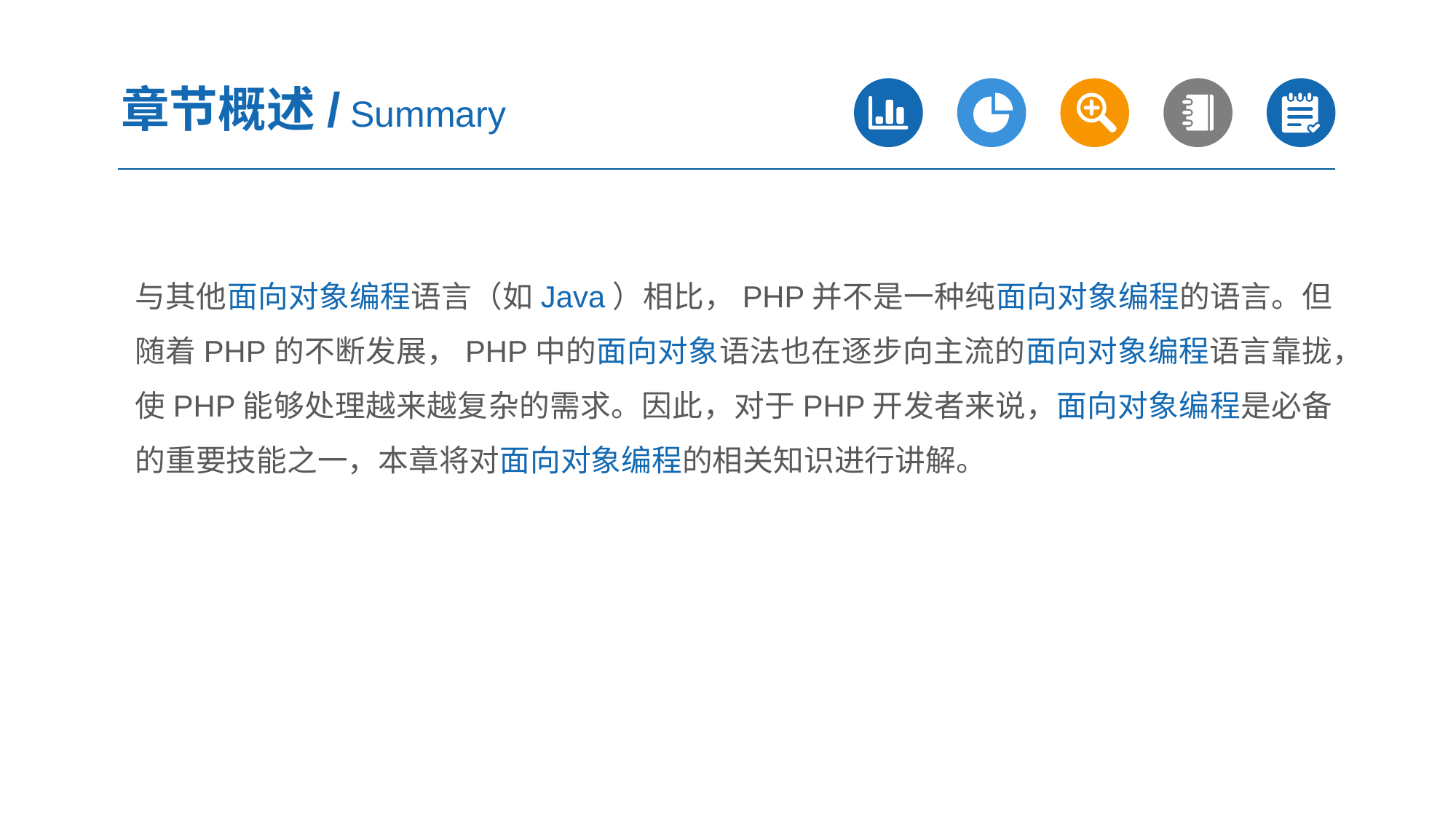

章节概述/ Summary
与其他面向对象编程语言（如Java）相比，PHP并不是一种纯面向对象编程的语言。但随着PHP的不断发展，PHP中的面向对象语法也在逐步向主流的面向对象编程语言靠拢，使PHP能够处理越来越复杂的需求。因此，对于PHP开发者来说，面向对象编程是必备的重要技能之一，本章将对面向对象编程的相关知识进行讲解。